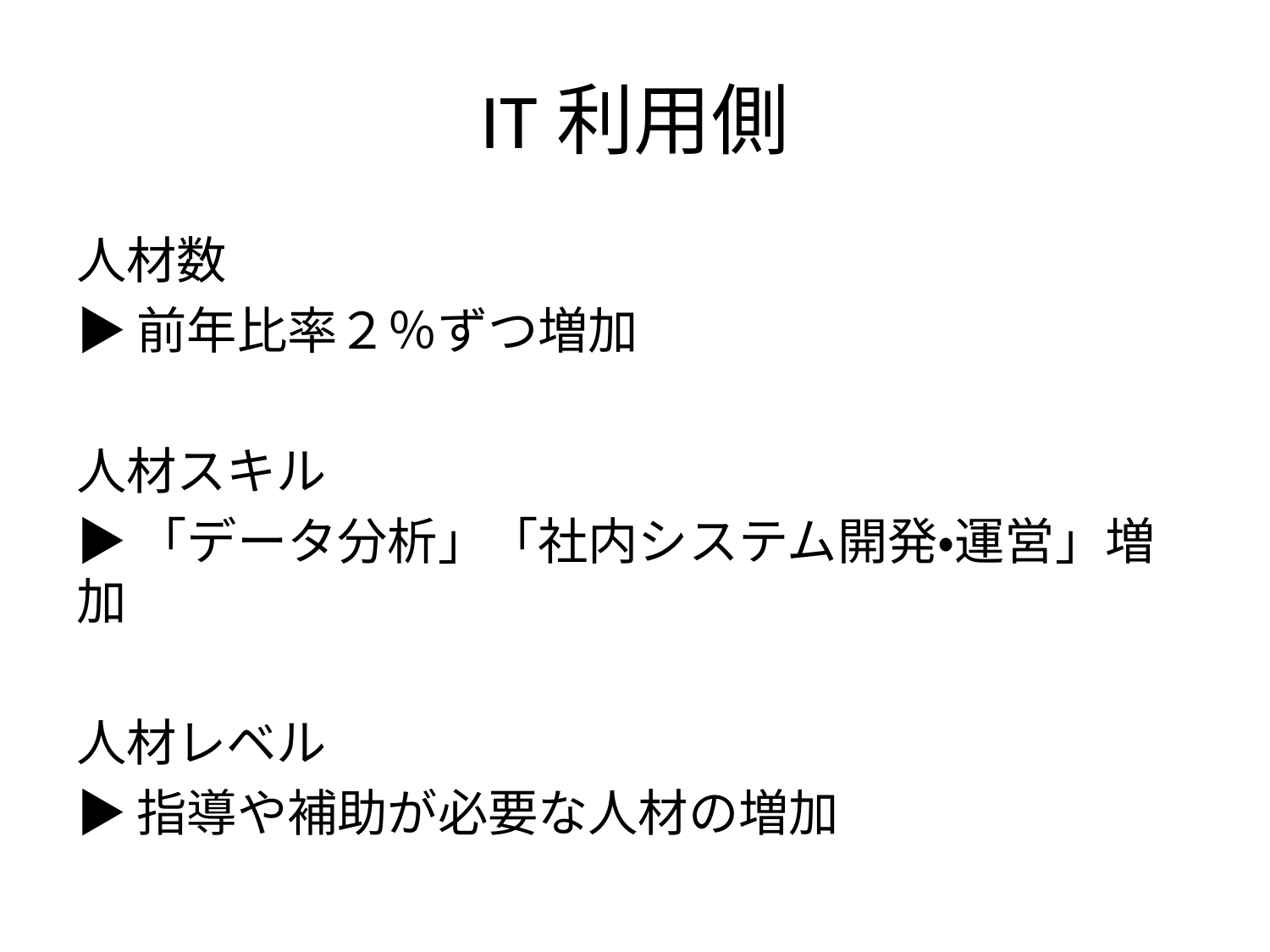

# IT利用側
人材数
▶︎前年比率２％ずつ増加

人材スキル
▶︎「データ分析」「社内システム開発・運営」増加

人材レベル
▶︎指導や補助が必要な人材の増加